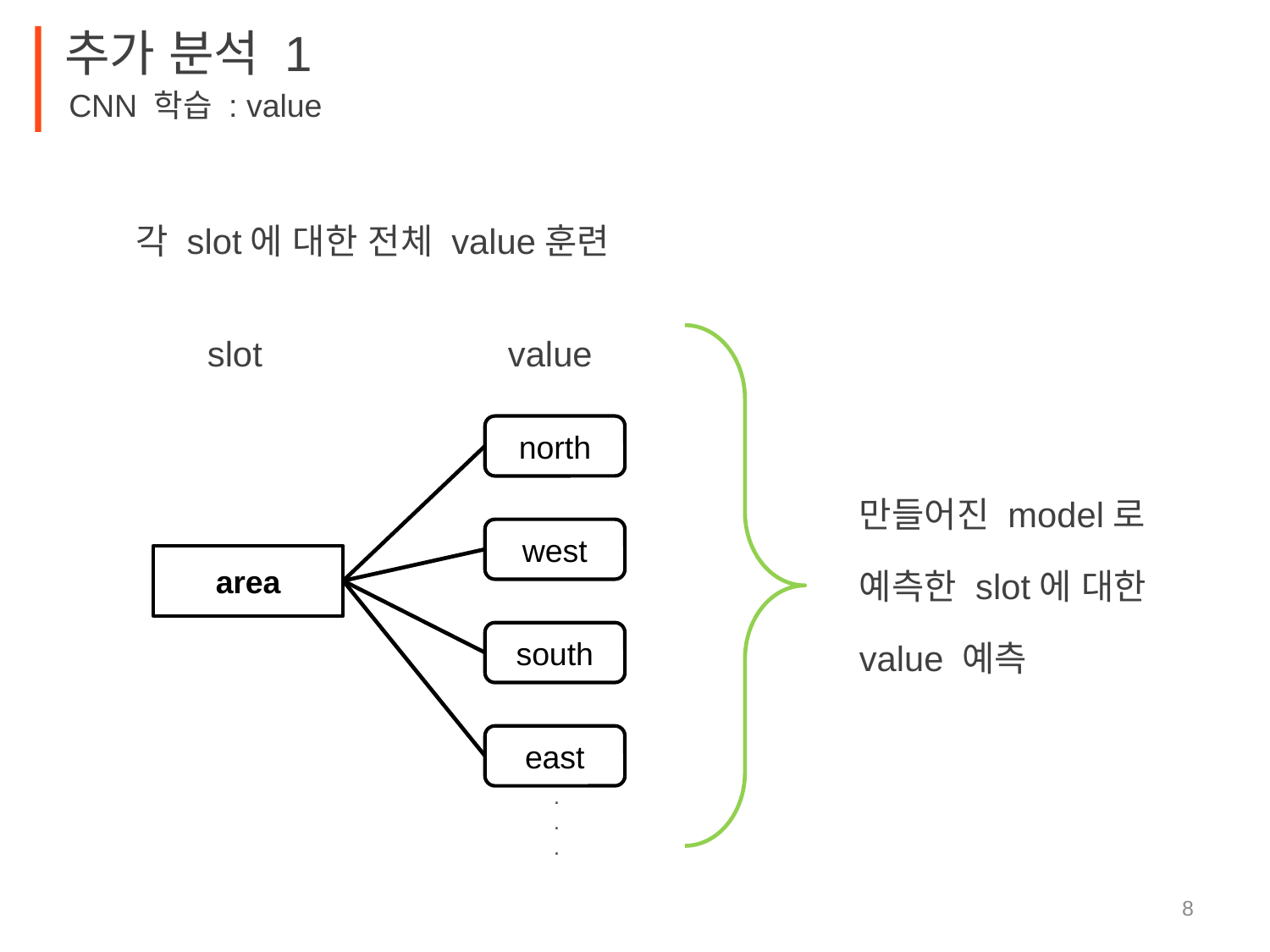

추가 분석 1

CNN 학습 : value
각 slot에 대한 전체 value훈련
slot
value

north
west
area
south
east
만들어진 model로

예측한 slot에 대한

value 예측
.
.
.
8